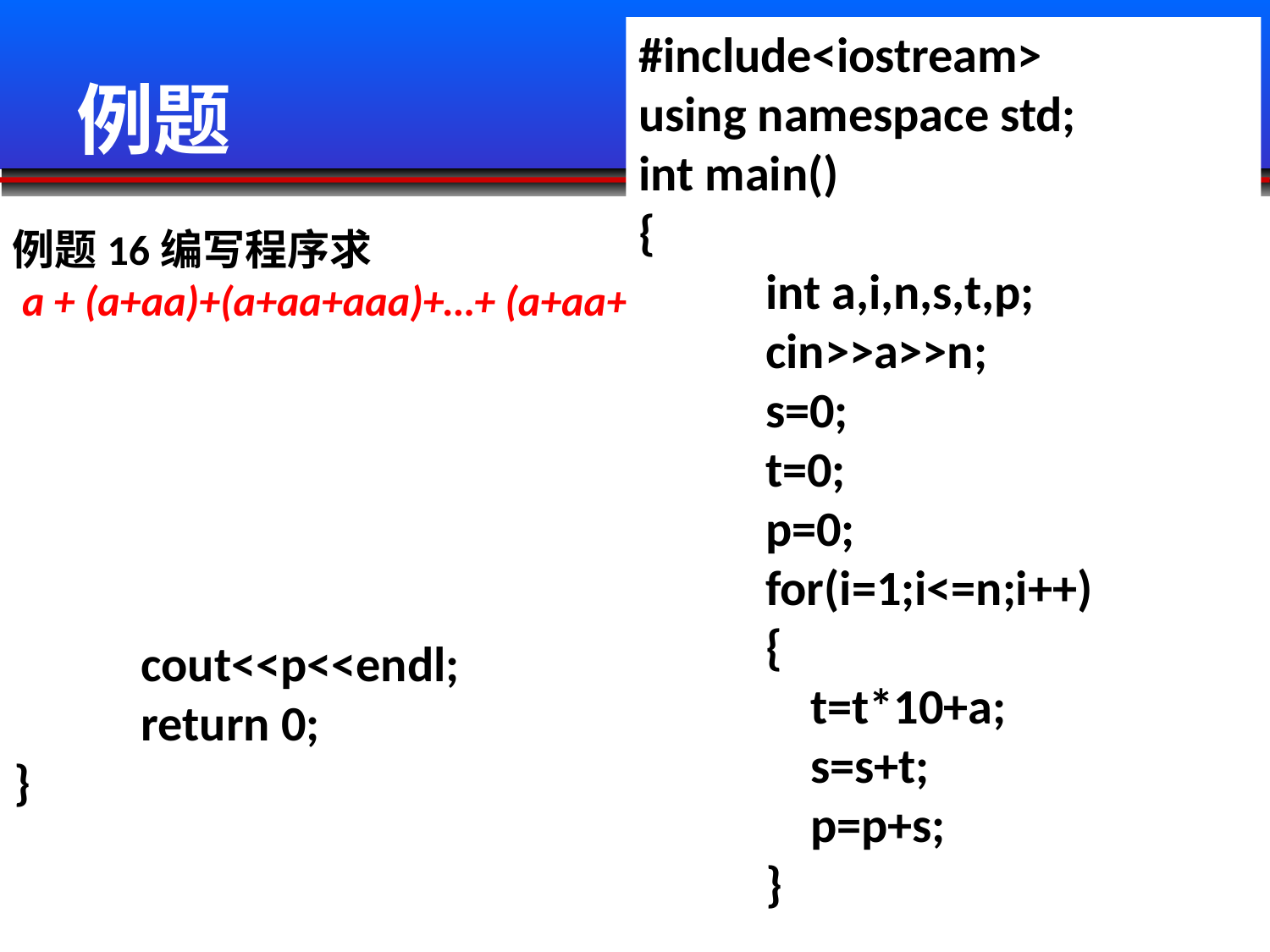

#include<iostream>
using namespace std;
int main()
{
	int a,i,n,s,t,p;
	cin>>a>>n;
	s=0;
	t=0;
	p=0;
	for(i=1;i<=n;i++)
	{
	    t=t*10+a;
	    s=s+t;
	    p=p+s;
	}
# 例题
例题16编写程序求
 a + (a+aa)+(a+aa+aaa)+…+ (a+aa+aaa+…+aaa…a（n个a）)
	cout<<p<<endl;
	return 0;
}